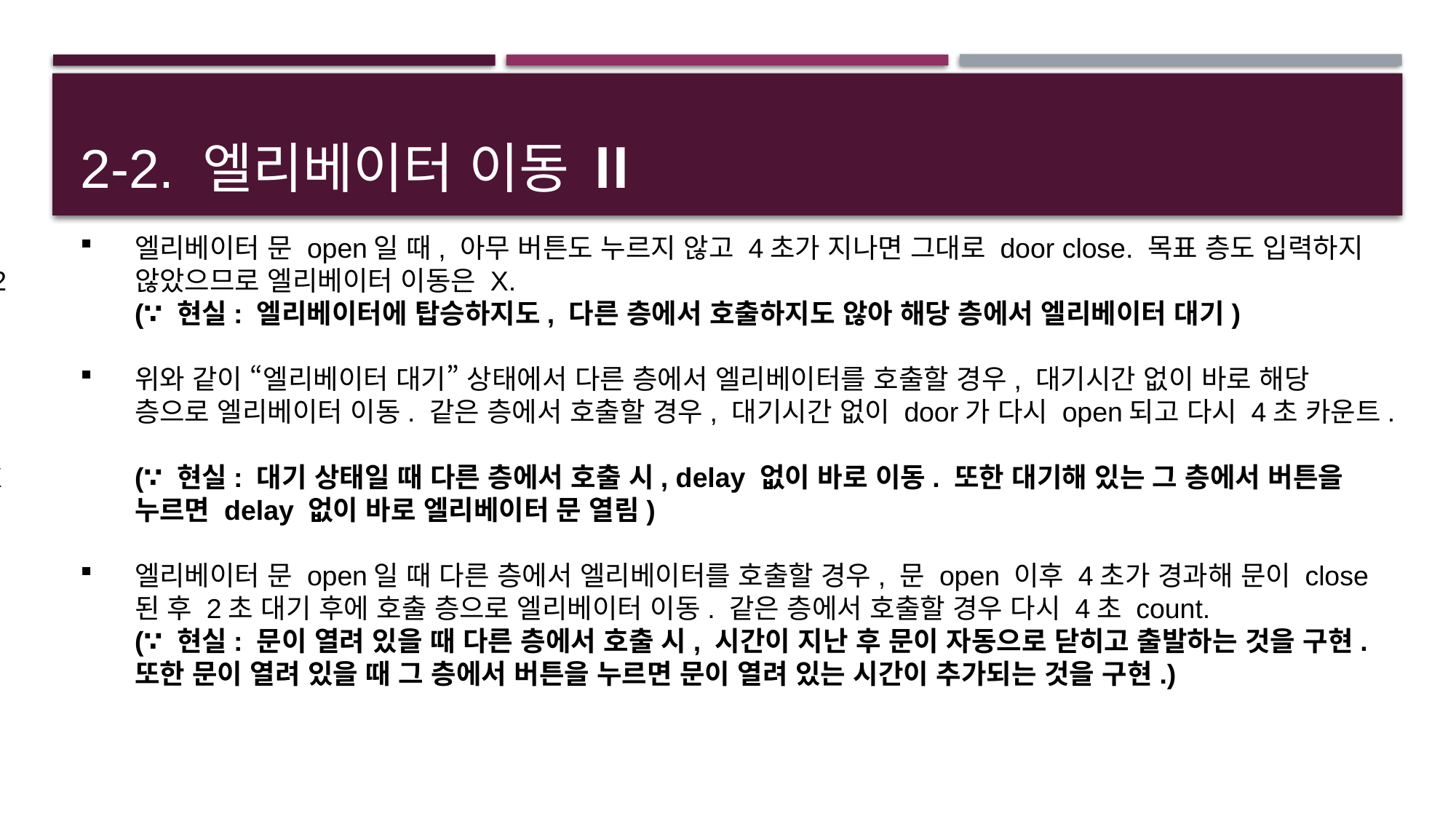

# 2-2. 엘리베이터 이동 Ⅱ
* EV 출발 전/도착 후 2초, 층간 이동 시간 2초, open 이후 close까지 4초로 설정. 각 시간은 8 Array 7-Segment 2,6으로 count.
다만 문 close+이동 X인 “엘리베이터 대기“ 상태일 때는 출발 전 대기 시간 2초 없음. 두 번째 문단 참고.
엘리베이터 문 open일 때, 아무 버튼도 누르지 않고 4초가 지나면 그대로 door close. 목표 층도 입력하지 않았으므로 엘리베이터 이동은 X.
(∵ 현실: 엘리베이터에 탑승하지도, 다른 층에서 호출하지도 않아 해당 층에서 엘리베이터 대기)
위와 같이 “엘리베이터 대기” 상태에서 다른 층에서 엘리베이터를 호출할 경우, 대기시간 없이 바로 해당 층으로 엘리베이터 이동. 같은 층에서 호출할 경우, 대기시간 없이 door가 다시 open되고 다시 4초 카운트.
(∵ 현실: 대기 상태일 때 다른 층에서 호출 시, delay 없이 바로 이동. 또한 대기해 있는 그 층에서 버튼을 누르면 delay 없이 바로 엘리베이터 문 열림)
엘리베이터 문 open일 때 다른 층에서 엘리베이터를 호출할 경우, 문 open 이후 4초가 경과해 문이 close된 후 2초 대기 후에 호출 층으로 엘리베이터 이동. 같은 층에서 호출할 경우 다시 4초 count.
(∵ 현실: 문이 열려 있을 때 다른 층에서 호출 시, 시간이 지난 후 문이 자동으로 닫히고 출발하는 것을 구현. 또한 문이 열려 있을 때 그 층에서 버튼을 누르면 문이 열려 있는 시간이 추가되는 것을 구현.)